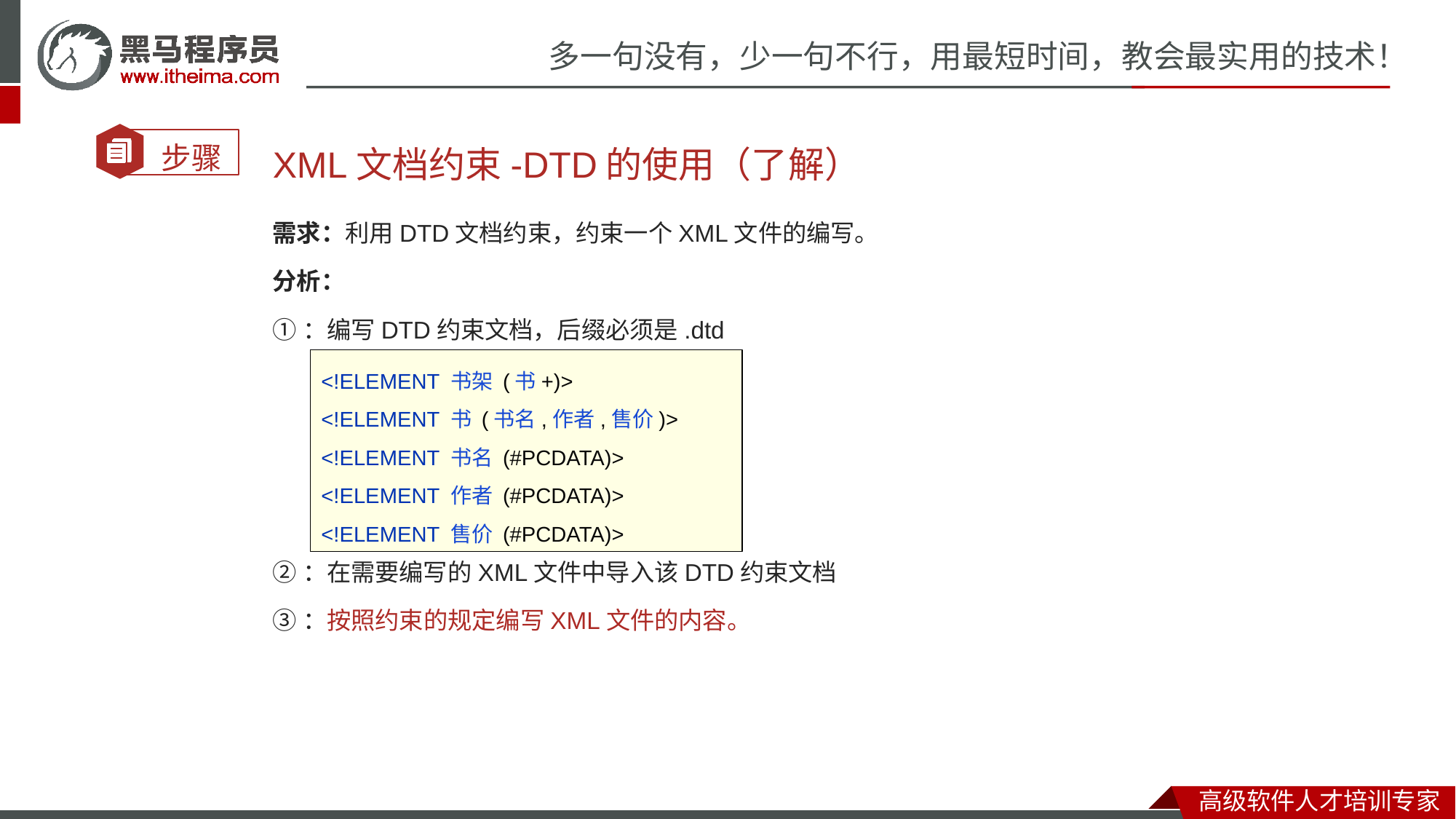

XML文档约束-DTD的使用（了解）
需求：利用DTD文档约束，约束一个XML文件的编写。
分析：
①：编写DTD约束文档，后缀必须是.dtd

②：在需要编写的XML文件中导入该DTD约束文档
③：按照约束的规定编写XML文件的内容。

<!ELEMENT 书架 (书+)>
<!ELEMENT 书 (书名,作者,售价)>
<!ELEMENT 书名 (#PCDATA)>
<!ELEMENT 作者 (#PCDATA)>
<!ELEMENT 售价 (#PCDATA)>